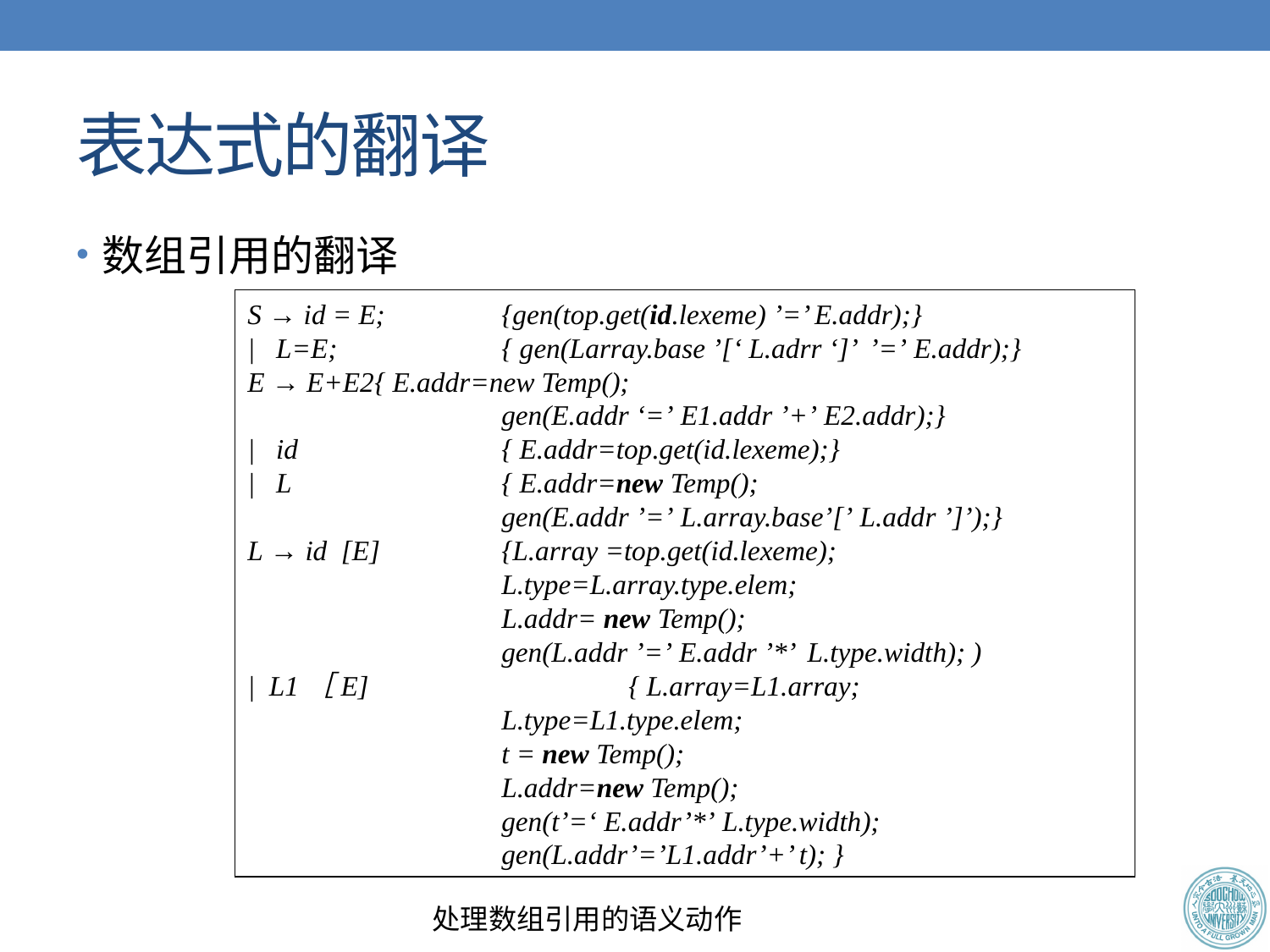

# 表达式的翻译
数组引用的翻译

S → id = E; 	{gen(top.get(id.lexeme) ’=’ E.addr);}
|   L=E; 		{ gen(Larray.base ’[‘ L.adrr ‘]’  ’=’ E.addr);}
E → E+E2	{ E.addr=new Temp();
		gen(E.addr ‘=’ E1.addr ’+’ E2.addr);}
|   id 		{ E.addr=top.get(id.lexeme);}
|   L 		{ E.addr=new Temp();
		gen(E.addr ’=’ L.array.base’[’ L.addr ’]’);}
L → id  [E]	{L.array =top.get(id.lexeme);
		L.type=L.array.type.elem;
		L.addr= new Temp();
		gen(L.addr ’=’ E.addr ’*’  L.type.width); )
|  L1［E] 		{ L.array=L1.array;
		L.type=L1.type.elem;
		t = new Temp();
		L.addr=new Temp();
		gen(t’=‘ E.addr’*’ L.type.width);
		gen(L.addr’=’L1.addr’+’ t); }
处理数组引用的语义动作